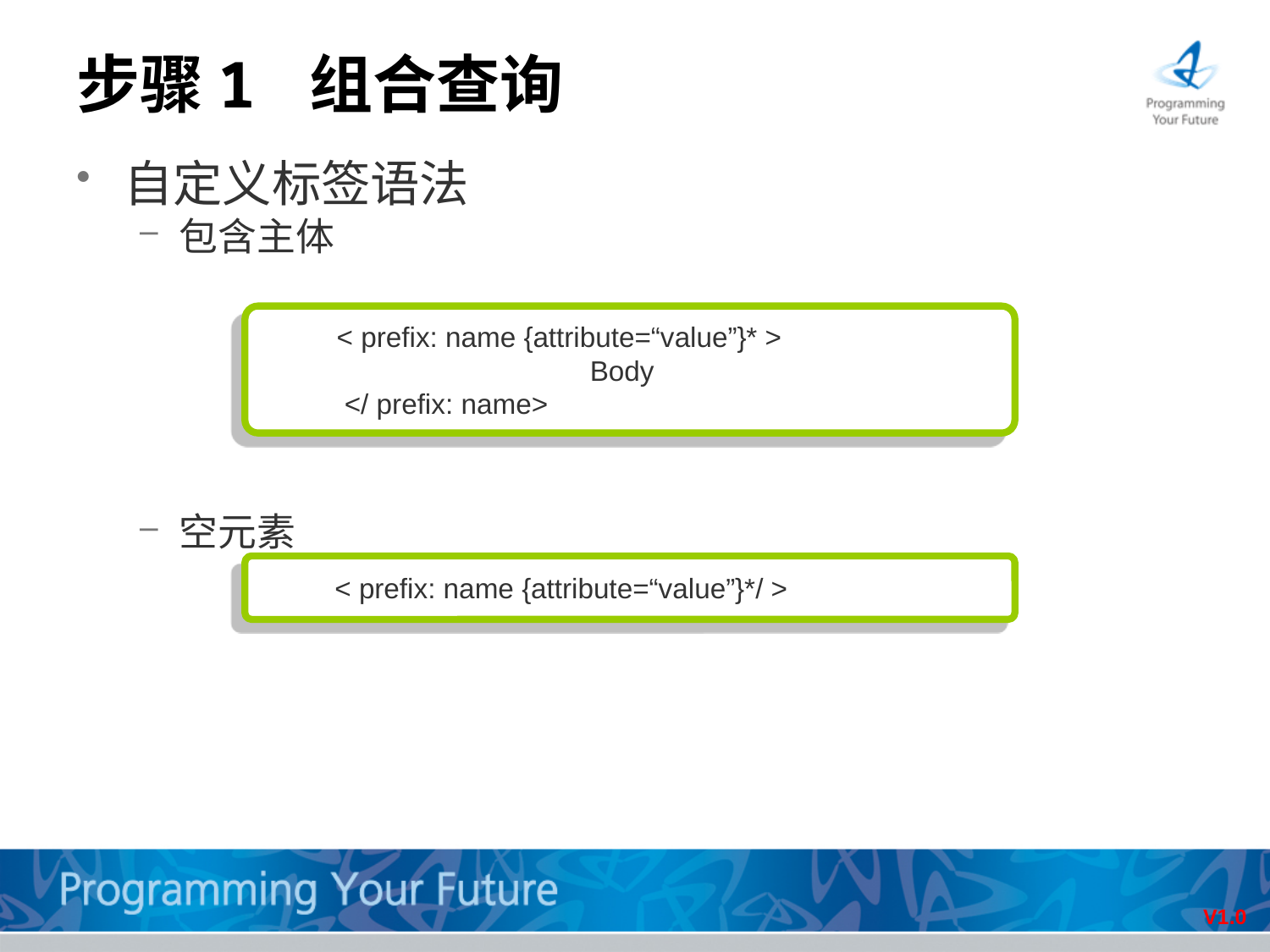

# 步骤1 组合查询
自定义标签语法
包含主体

空元素

< prefix: name {attribute=“value”}* >
		Body
 </ prefix: name>
< prefix: name {attribute=“value”}*/ >